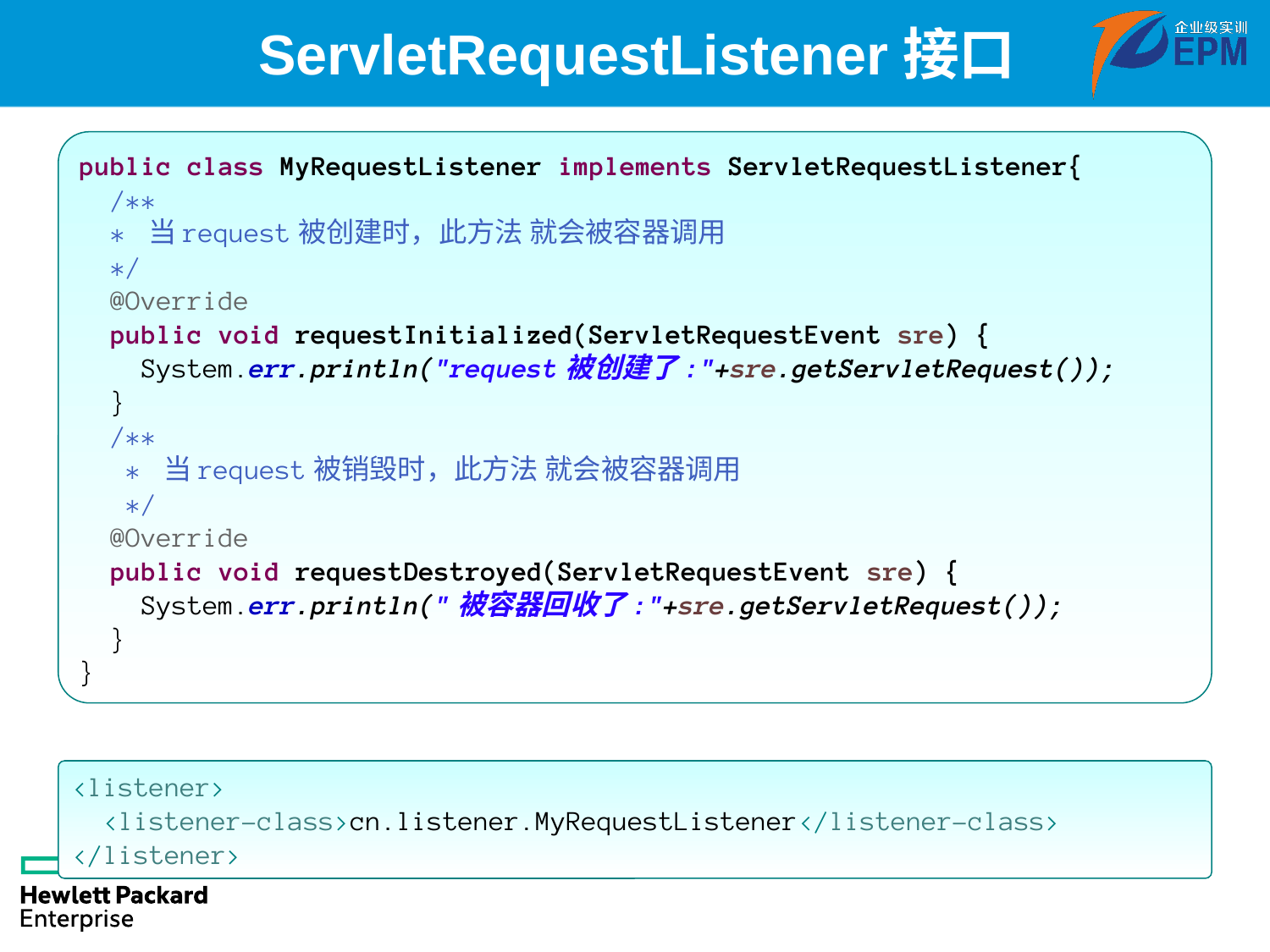

# ServletRequestListener接口
public class MyRequestListener implements ServletRequestListener{
  /**
  * 当request被创建时，此方法 就会被容器调用
  */
  @Override
  public void requestInitialized(ServletRequestEvent sre) {
    System.err.println("request被创建了:"+sre.getServletRequest());
  }
  /**
   * 当request被销毁时，此方法 就会被容器调用
   */
  @Override
  public void requestDestroyed(ServletRequestEvent sre) {
    System.err.println("被容器回收了:"+sre.getServletRequest());
  }
}
<listener>
  <listener-class>cn.listener.MyRequestListener</listener-class>
</listener>